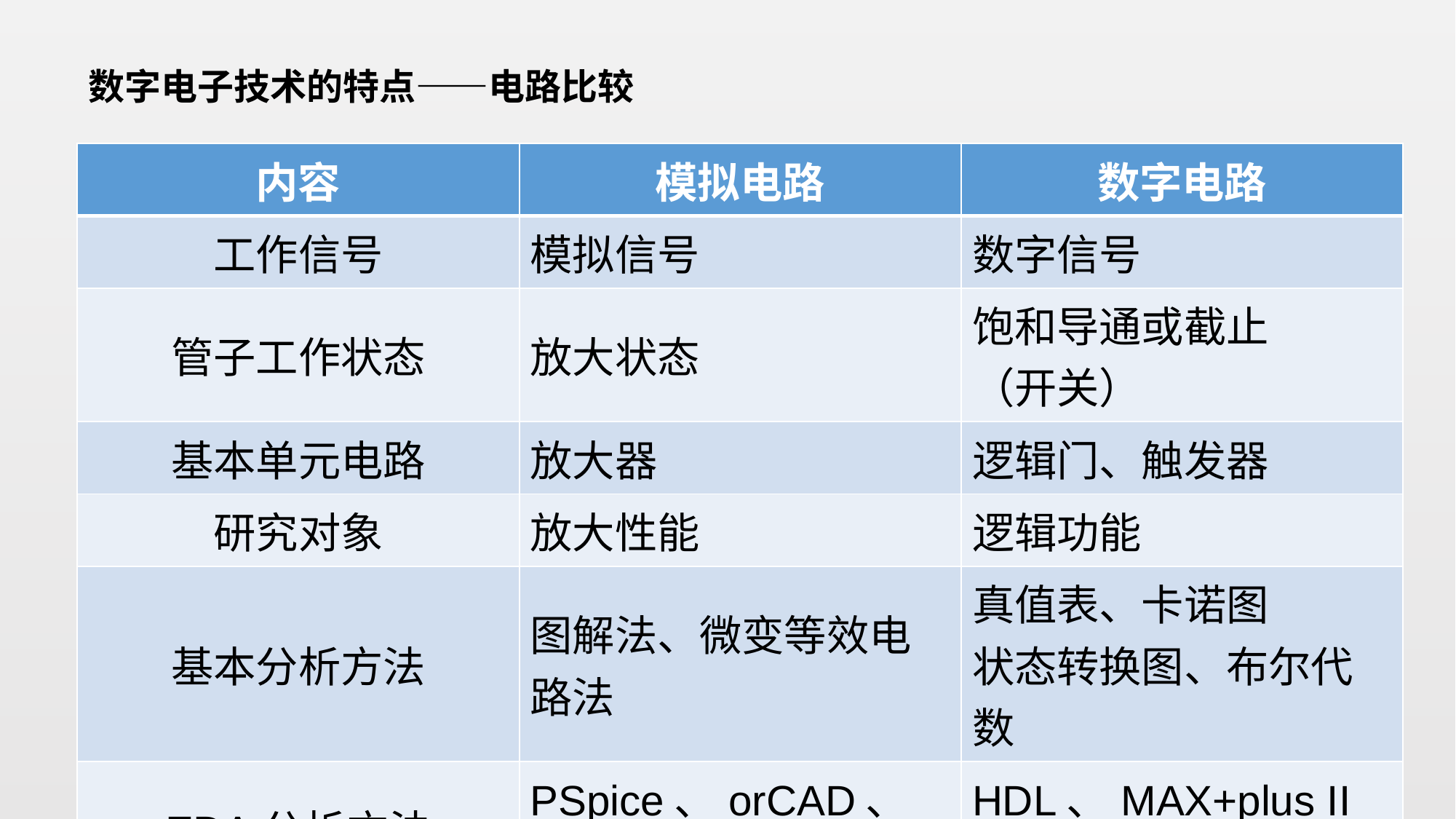

# 数字电子技术的特点——电路比较
| 内容 | 模拟电路 | 数字电路 |
| --- | --- | --- |
| 工作信号 | 模拟信号 | 数字信号 |
| 管子工作状态 | 放大状态 | 饱和导通或截止 （开关） |
| 基本单元电路 | 放大器 | 逻辑门、触发器 |
| 研究对象 | 放大性能 | 逻辑功能 |
| 基本分析方法 | 图解法、微变等效电路法 | 真值表、卡诺图 状态转换图、布尔代数 |
| EDA分析方法 | PSpice、orCAD、Multisim等 | HDL、MAX+plus II Quartus II等 |